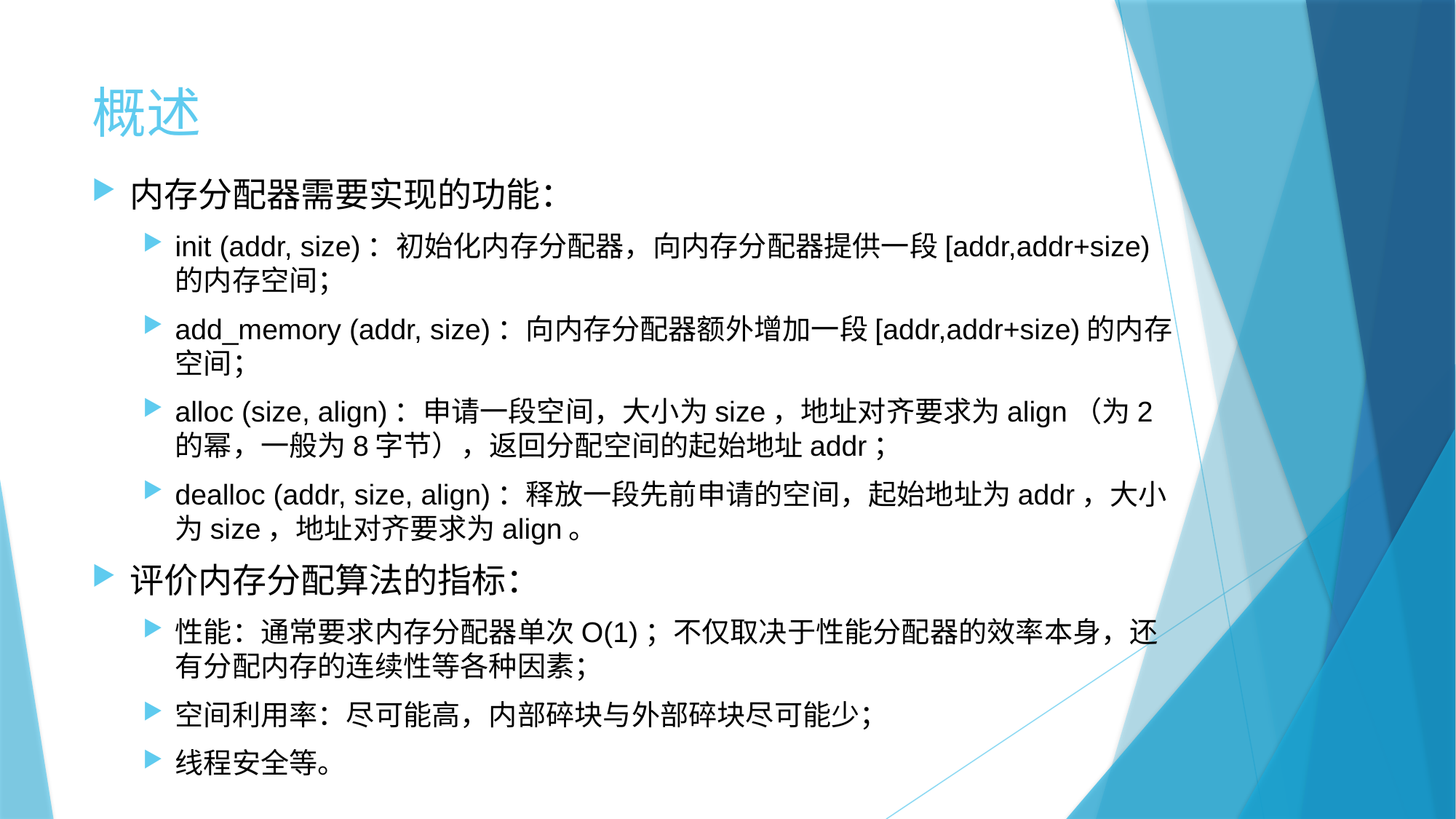

# 概述
内存分配器需要实现的功能：
init (addr, size)：初始化内存分配器，向内存分配器提供一段[addr,addr+size)的内存空间；
add_memory (addr, size)：向内存分配器额外增加一段[addr,addr+size)的内存空间；
alloc (size, align)：申请一段空间，大小为size，地址对齐要求为align（为2的幂，一般为8字节），返回分配空间的起始地址addr；
dealloc (addr, size, align)：释放一段先前申请的空间，起始地址为addr，大小为size，地址对齐要求为align。
评价内存分配算法的指标：
性能：通常要求内存分配器单次O(1)；不仅取决于性能分配器的效率本身，还有分配内存的连续性等各种因素；
空间利用率：尽可能高，内部碎块与外部碎块尽可能少；
线程安全等。